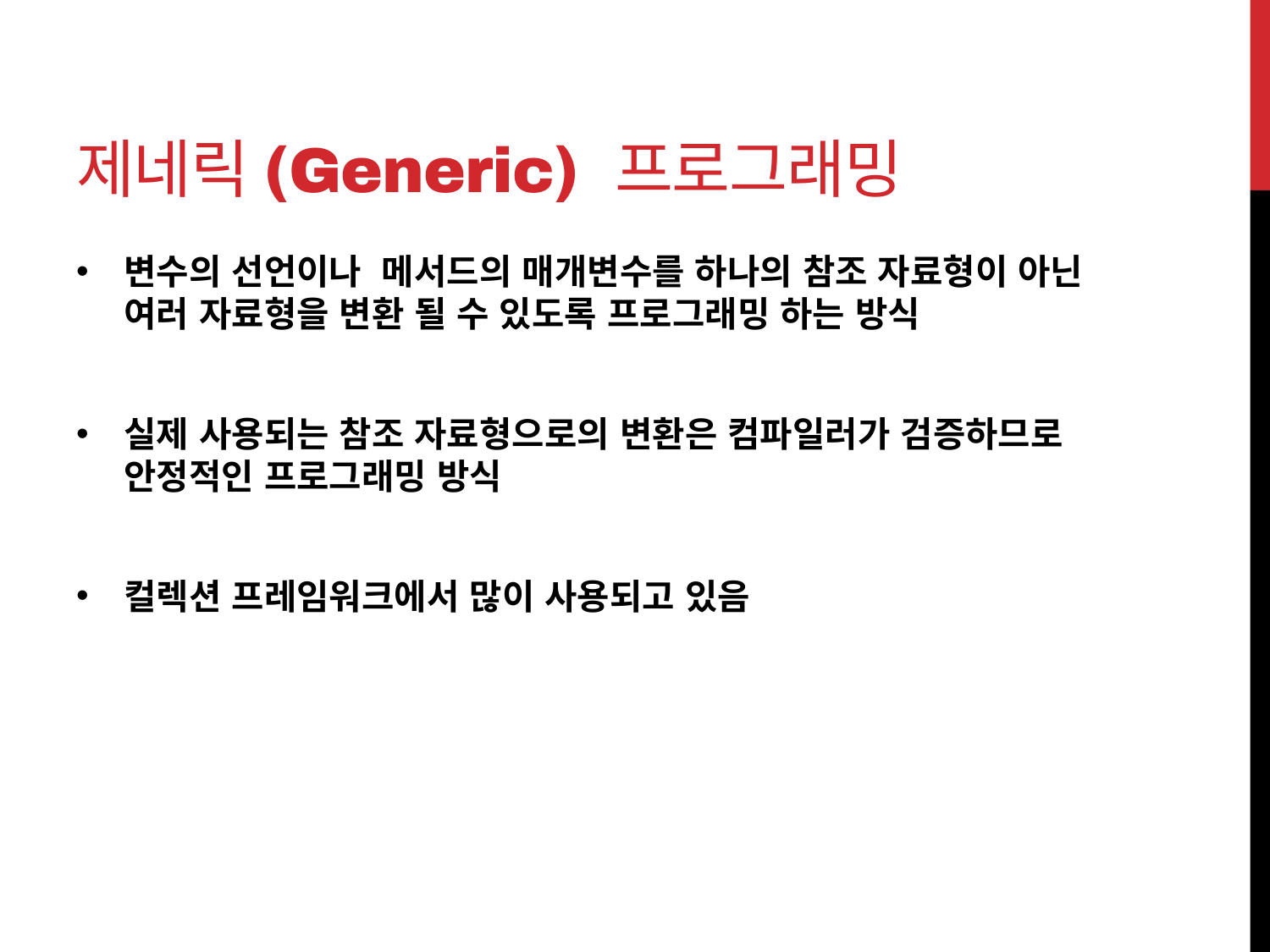

# 제네릭(Generic) 프로그래밍
변수의 선언이나  메서드의 매개변수를 하나의 참조 자료형이 아닌 여러 자료형을 변환 될 수 있도록 프로그래밍 하는 방식

실제 사용되는 참조 자료형으로의 변환은 컴파일러가 검증하므로 안정적인 프로그래밍 방식

컬렉션 프레임워크에서 많이 사용되고 있음